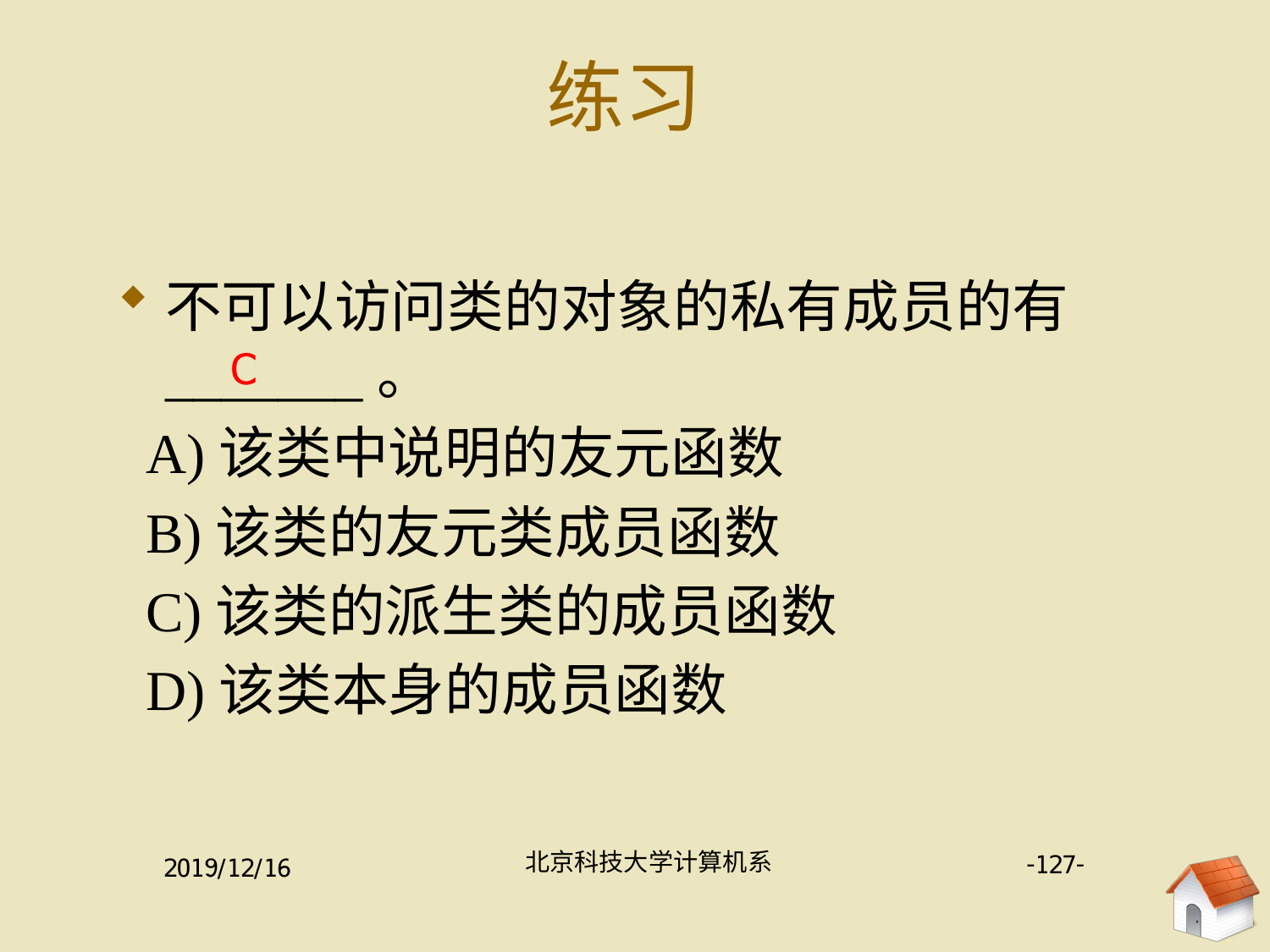

# 练习
不可以访问类的对象的私有成员的有_______。
  A)该类中说明的友元函数
  B)该类的友元类成员函数
  C)该类的派生类的成员函数
  D)该类本身的成员函数
C
北京科技大学计算机系
-127-
2019/12/16